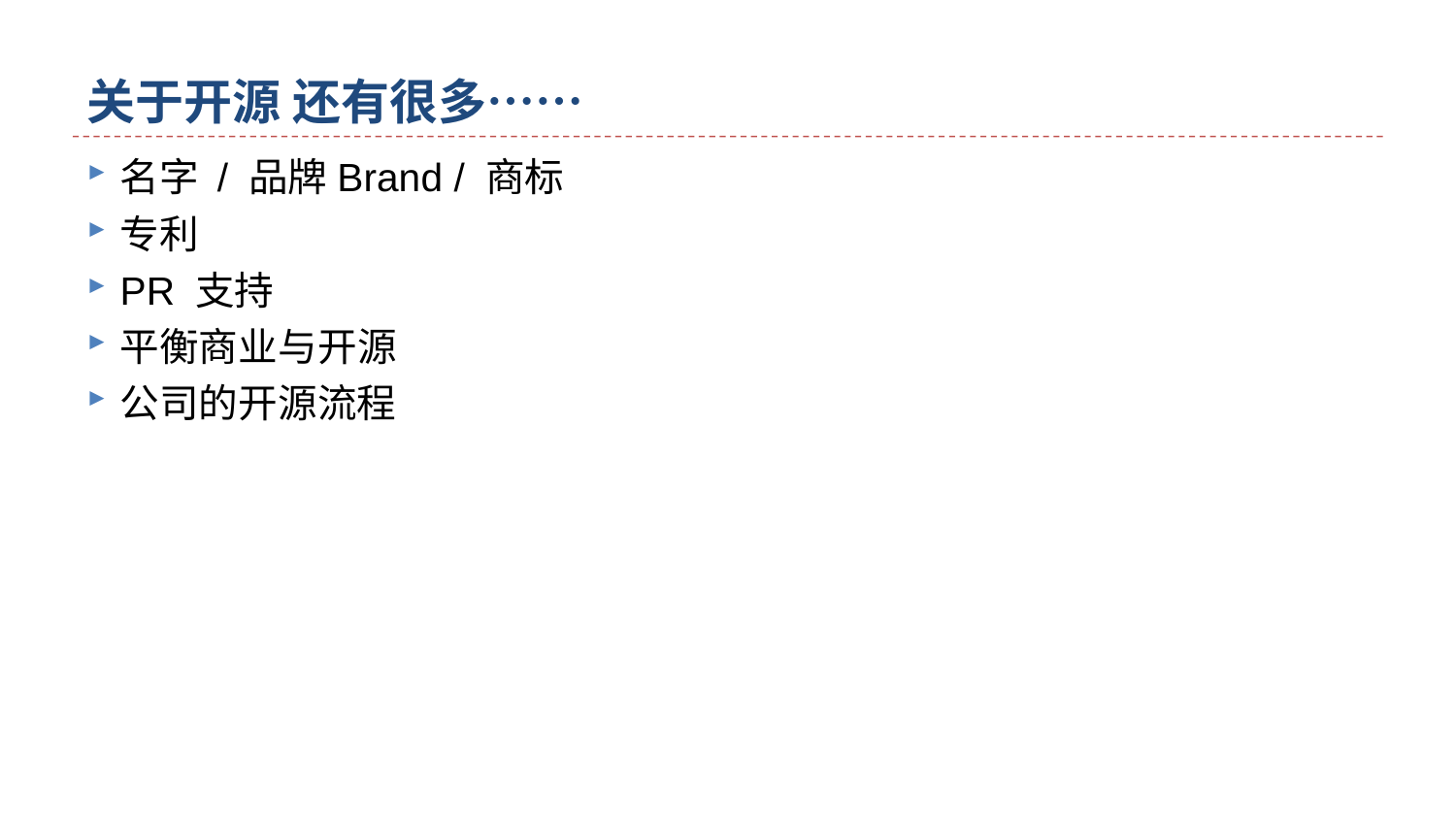

# 关于开源 还有很多……
名字 / 品牌Brand / 商标
专利
PR 支持
平衡商业与开源
公司的开源流程